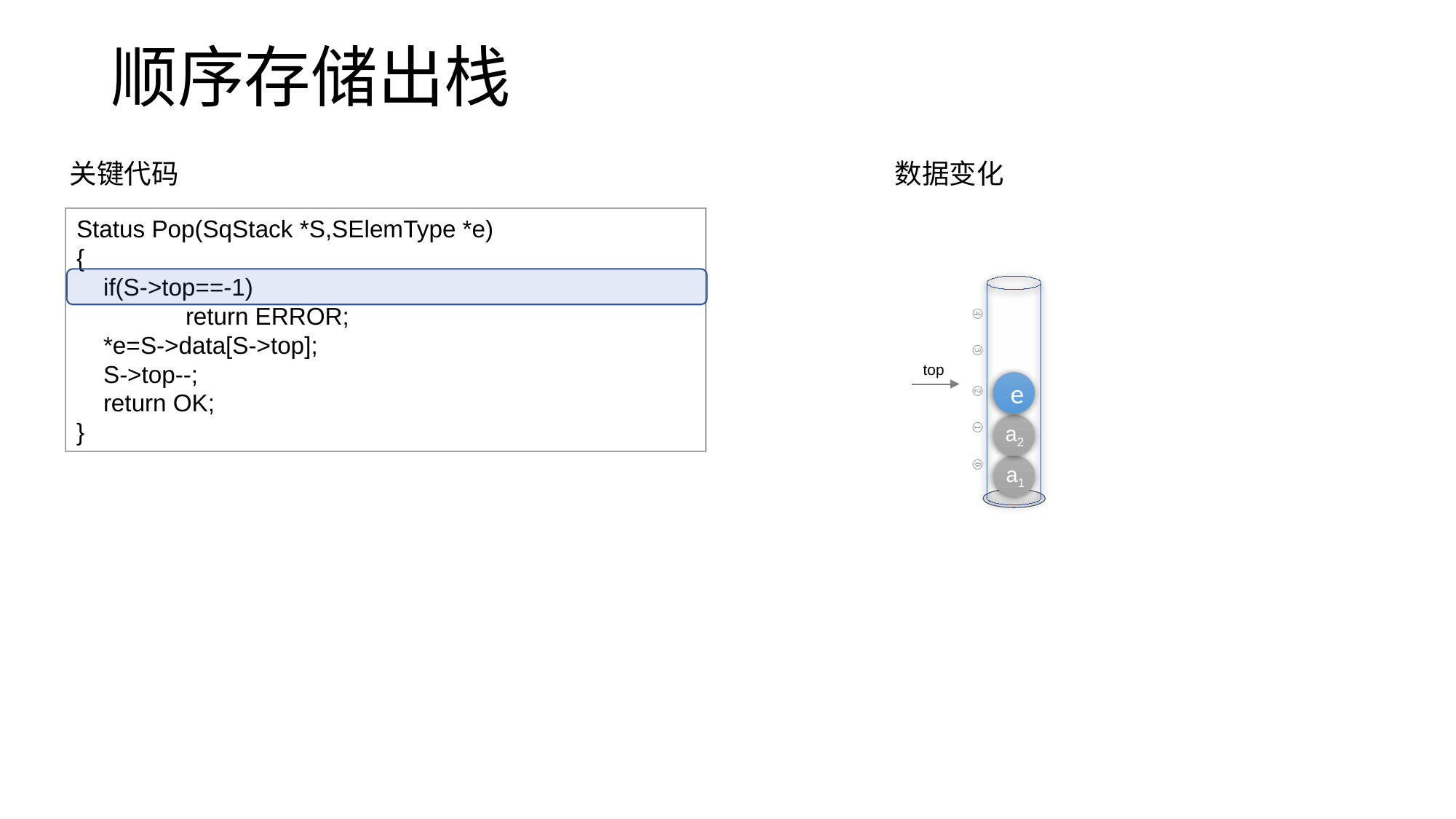

# 顺序存储出栈
关键代码
数据变化
Status Pop(SqStack *S,SElemType *e)
{
    if(S->top==-1)
    	return ERROR;
    *e=S->data[S->top];
    S->top--;
    return OK;
}

  ④      ③       ②      ①      ⓪
top
e
a2

a1